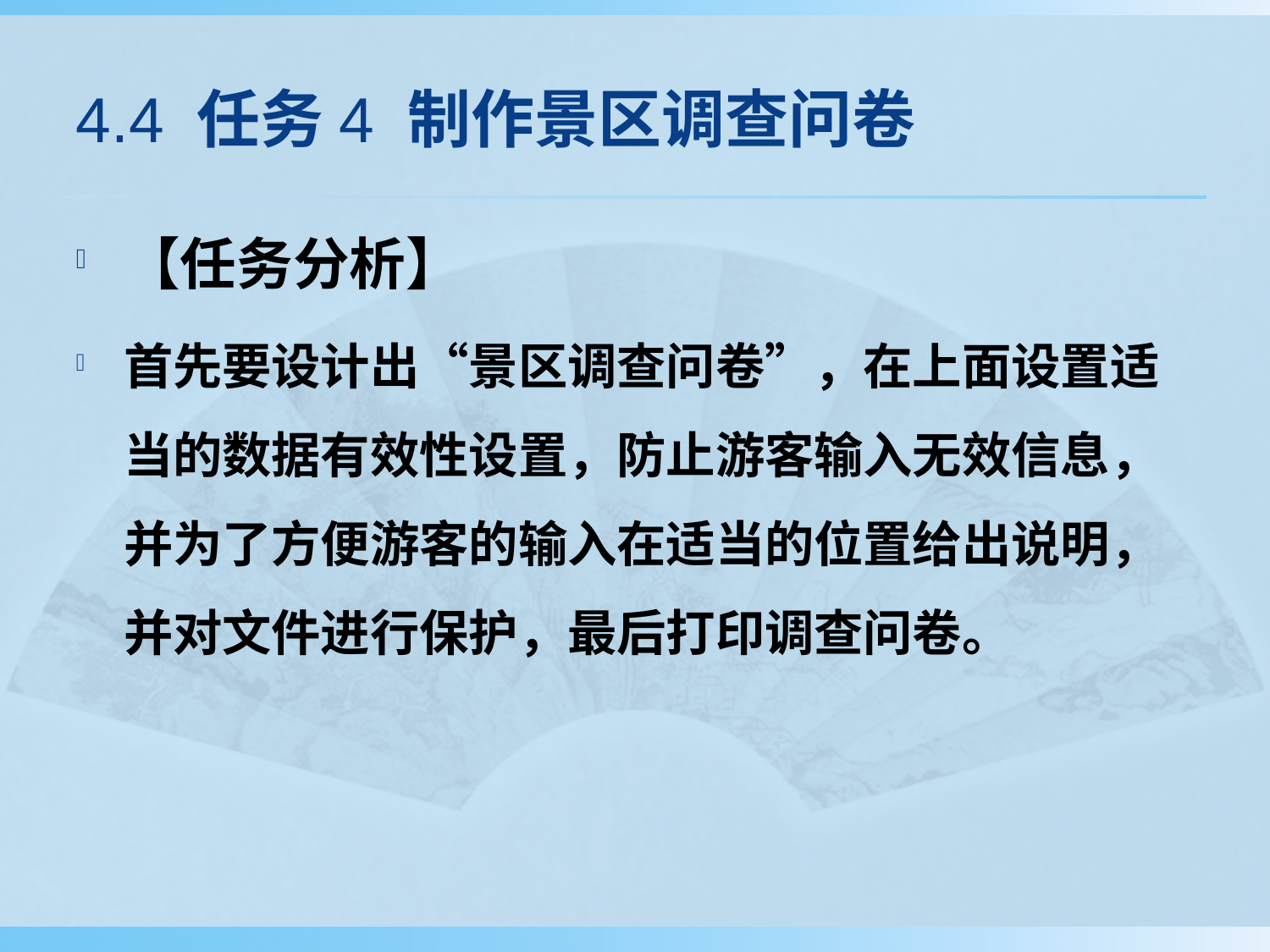

# 4.4 任务4 制作景区调查问卷
【任务分析】
首先要设计出“景区调查问卷”，在上面设置适当的数据有效性设置，防止游客输入无效信息，并为了方便游客的输入在适当的位置给出说明，并对文件进行保护，最后打印调查问卷。